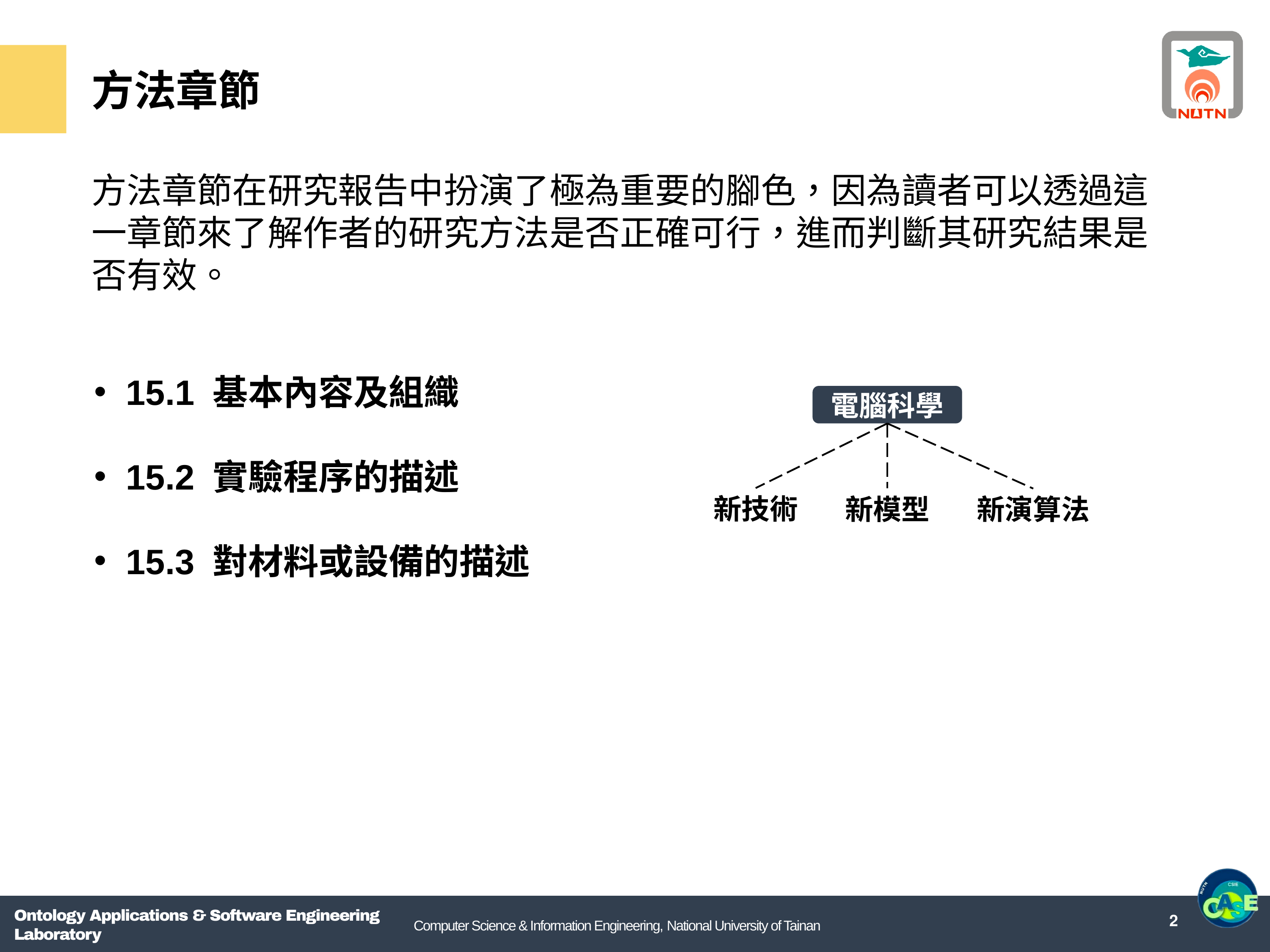

# 方法章節
方法章節在研究報告中扮演了極為重要的腳色，因為讀者可以透過這一章節來了解作者的研究方法是否正確可行，進而判斷其研究結果是否有效。
15.1 基本內容及組織
15.2 實驗程序的描述
15.3 對材料或設備的描述

電腦科學
新技術
新模型
新演算法
2